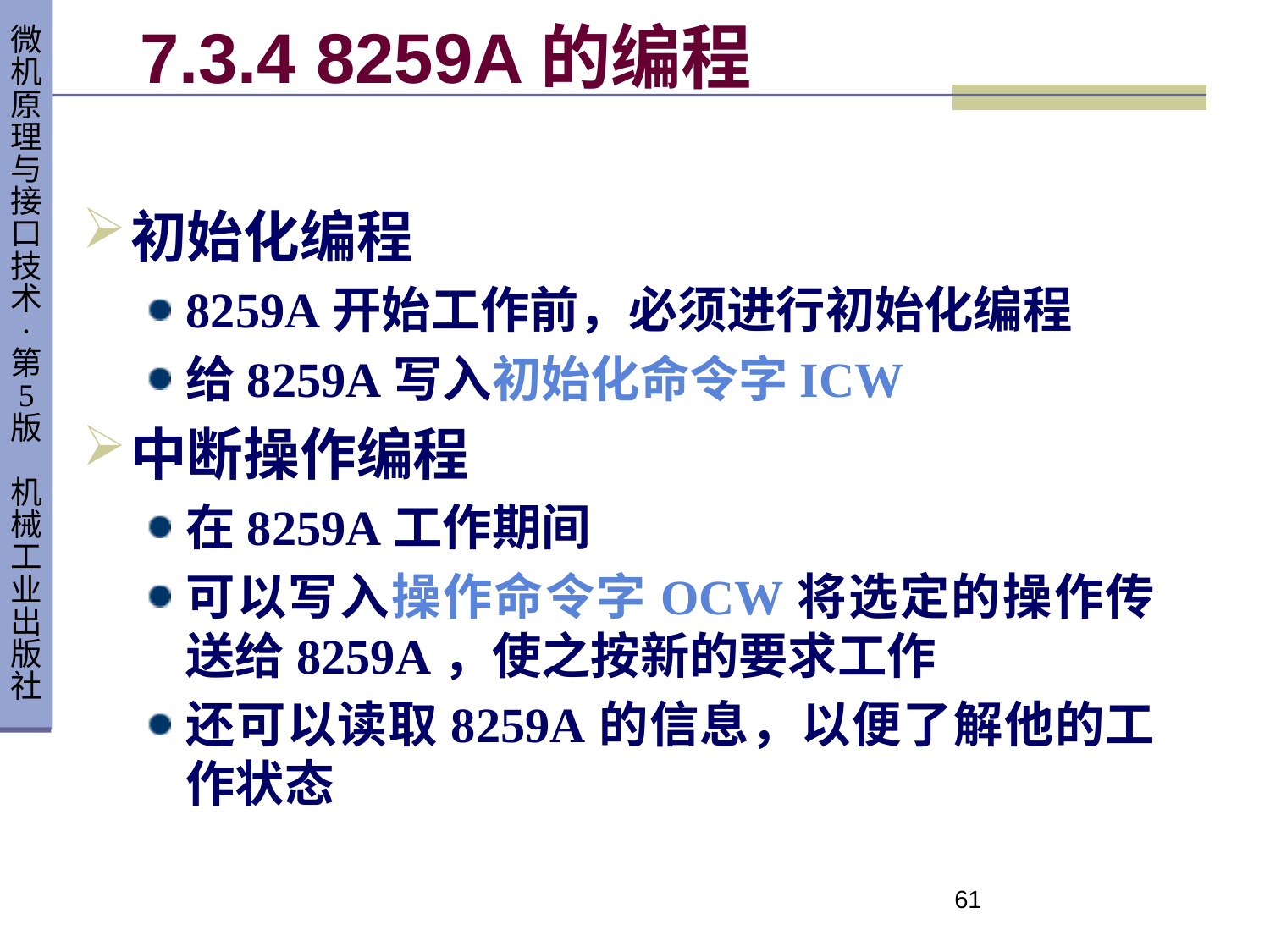

# 7.3.4 8259A的编程
初始化编程
8259A开始工作前，必须进行初始化编程
给8259A写入初始化命令字ICW
中断操作编程
在8259A工作期间
可以写入操作命令字OCW将选定的操作传送给8259A，使之按新的要求工作
还可以读取8259A的信息，以便了解他的工作状态
61